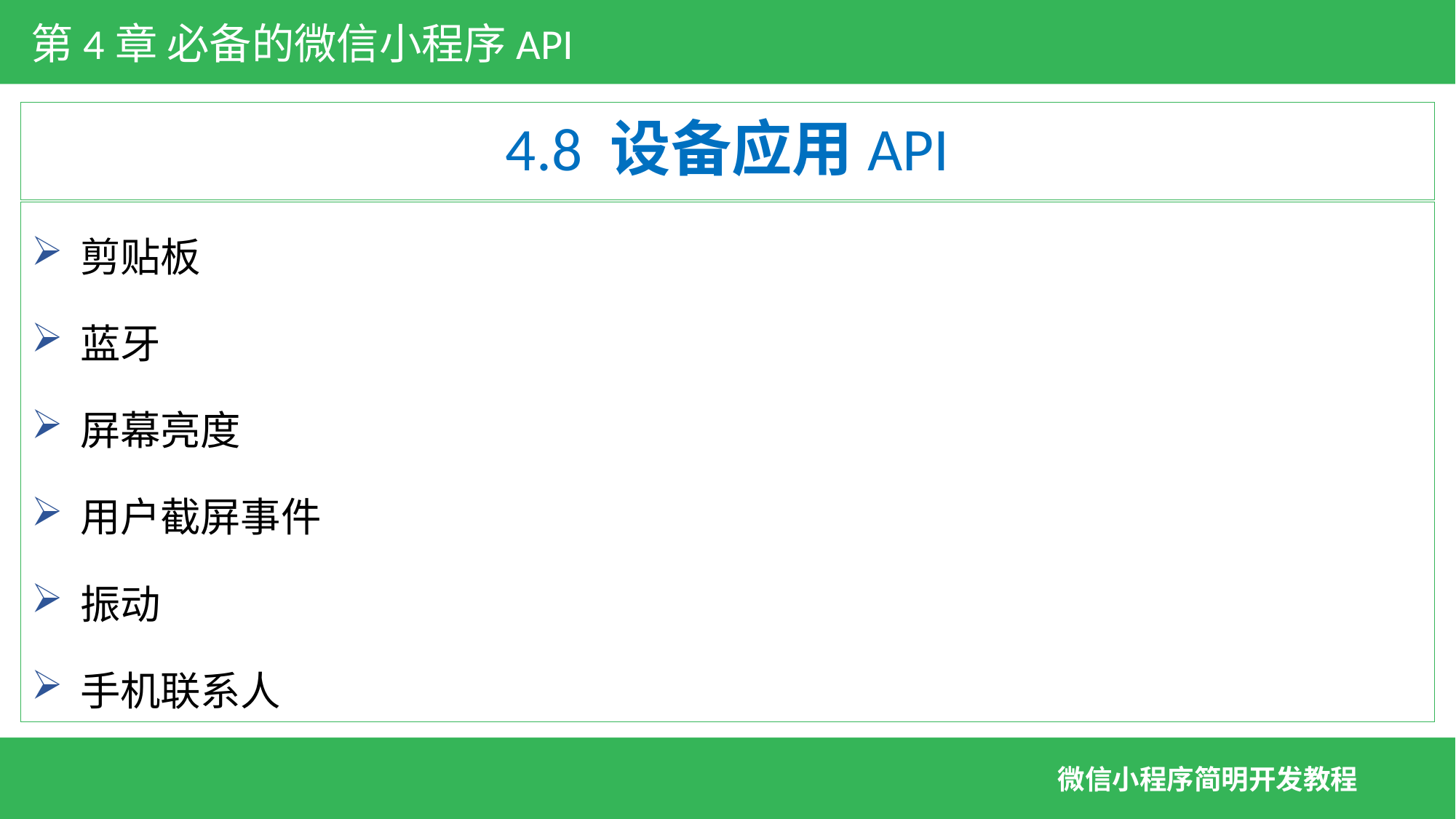

第4章 必备的微信小程序API

# 4.8 设备应用API
 剪贴板
 蓝牙
 屏幕亮度
 用户截屏事件
 振动
 手机联系人

微信小程序简明开发教程